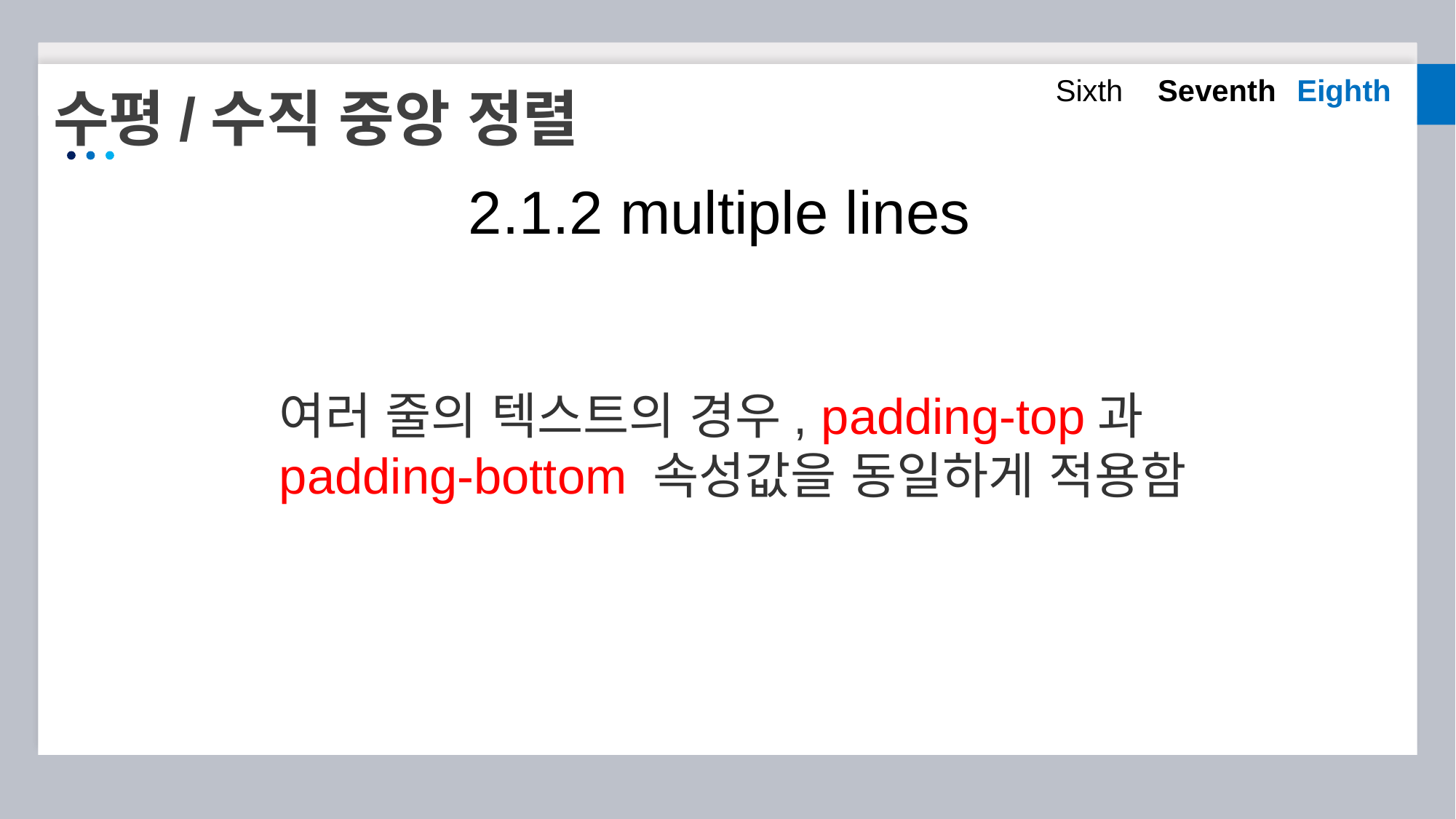

Sixth
Seventh
Eighth
수평/수직 중앙 정렬

2.1.2 multiple lines
여러 줄의 텍스트의 경우, padding-top과 padding-bottom 속성값을 동일하게 적용함